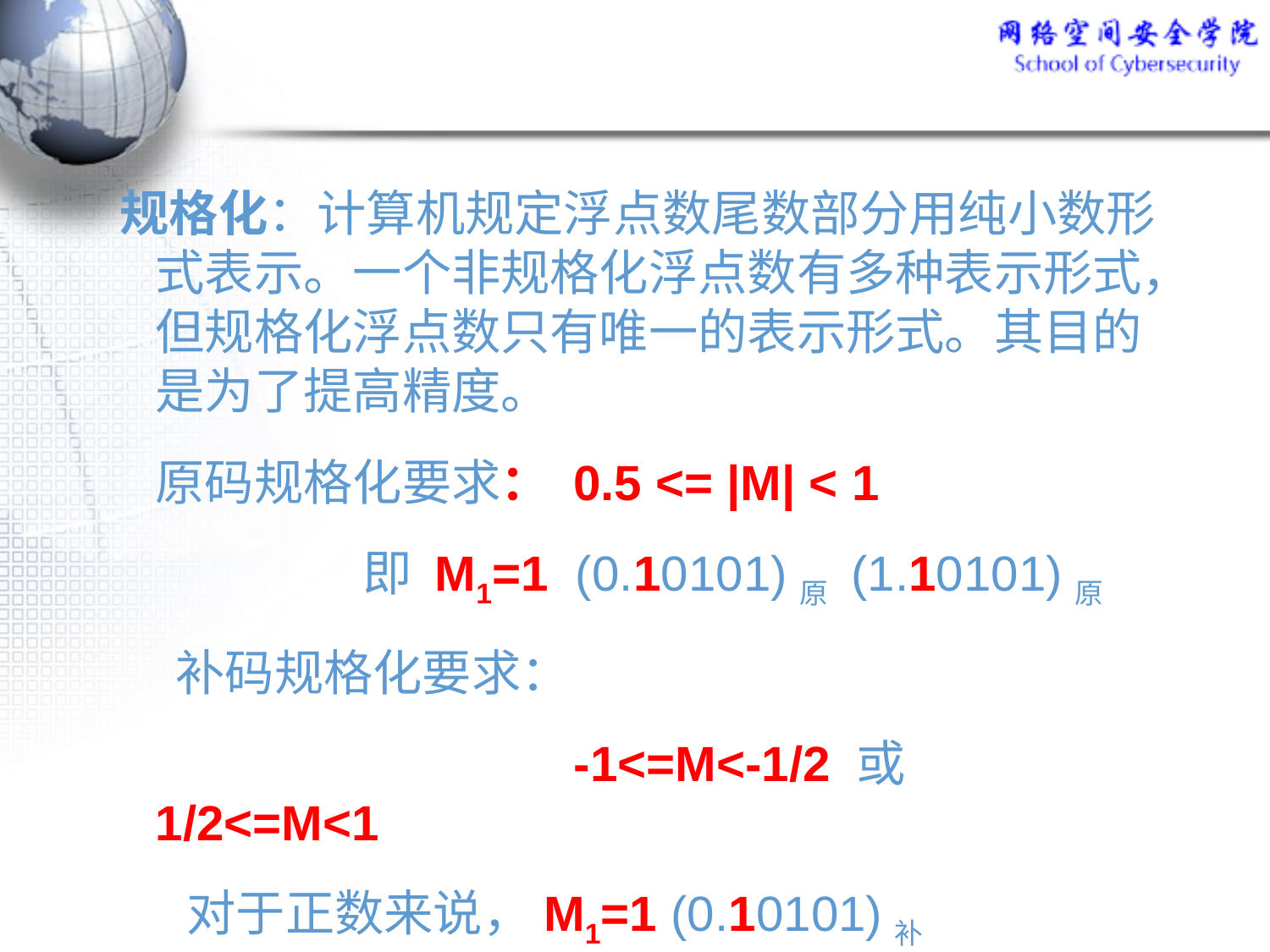

#
规格化：计算机规定浮点数尾数部分用纯小数形式表示。一个非规格化浮点数有多种表示形式，但规格化浮点数只有唯一的表示形式。其目的是为了提高精度。
	原码规格化要求： 0.5 <= |M| < 1
                     即 M1=1  (0.10101)原 (1.10101)原
    补码规格化要求：
                                 -1<=M<-1/2 或  1/2<=M<1
     对于正数来说，M1=1 (0.10101)补
	 对于负数来说，M1=0 (1.01101)补
    	注意  – 0.5=(1.1)补 不是一个规格化数